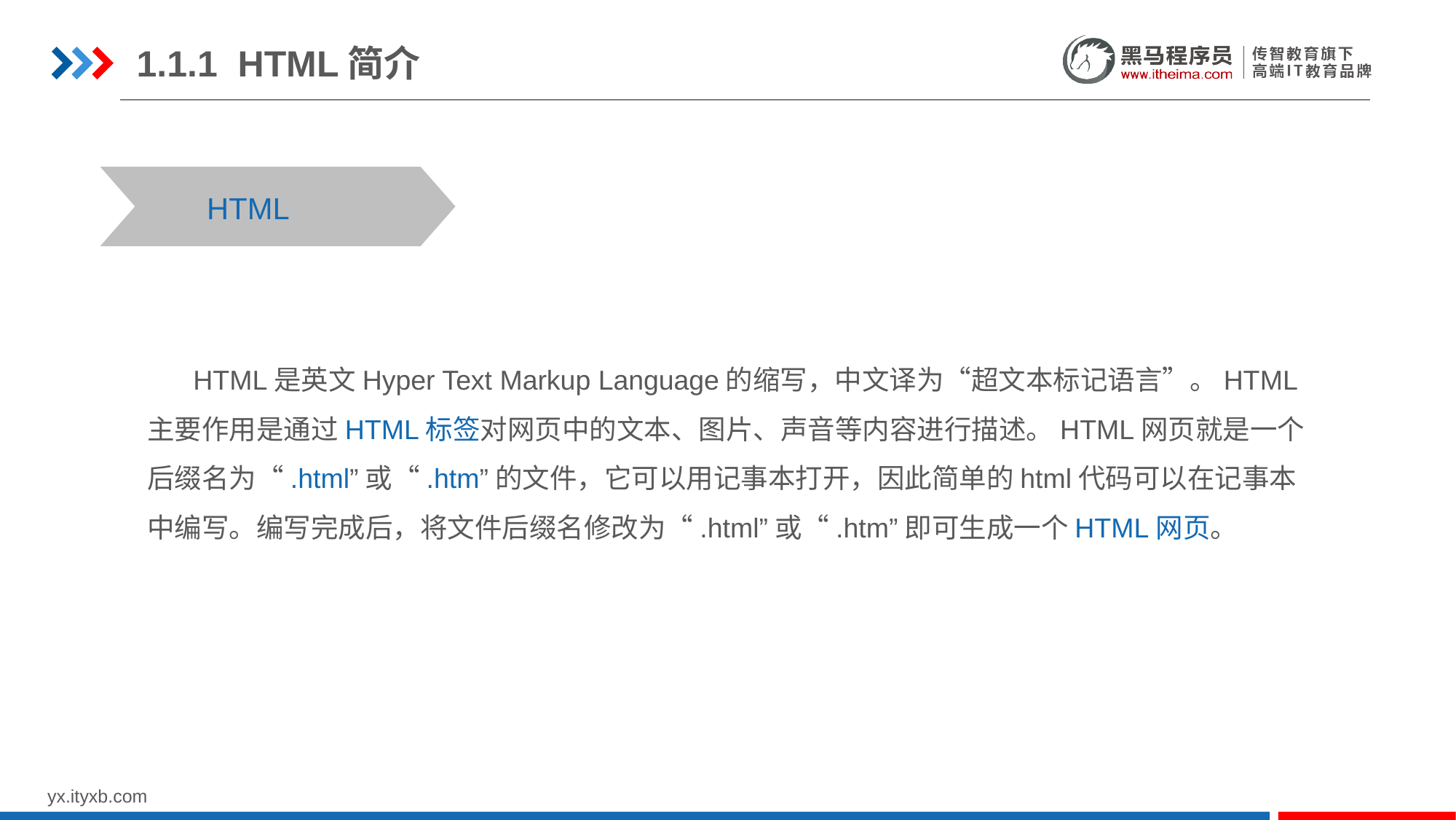

1.1.1  HTML简介

HTML
      HTML是英文Hyper Text Markup Language的缩写，中文译为“超文本标记语言”。HTML主要作用是通过HTML标签对网页中的文本、图片、声音等内容进行描述。HTML网页就是一个后缀名为“.html”或“.htm”的文件，它可以用记事本打开，因此简单的html代码可以在记事本中编写。编写完成后，将文件后缀名修改为“.html”或“.htm”即可生成一个HTML网页。